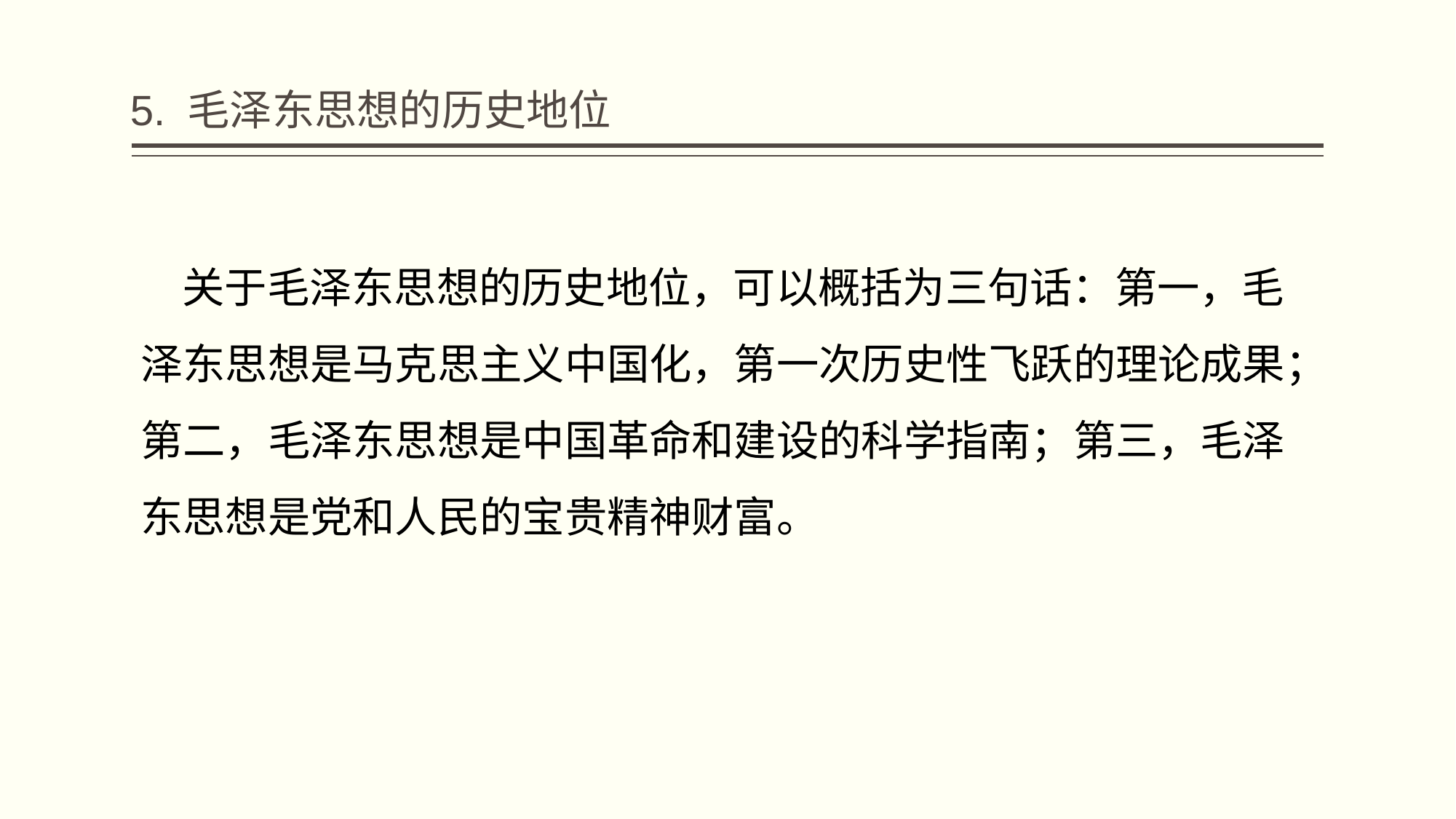

# 5. 毛泽东思想的历史地位
    关于毛泽东思想的历史地位，可以概括为三句话：第一，毛泽东思想是马克思主义中国化，第一次历史性飞跃的理论成果；第二，毛泽东思想是中国革命和建设的科学指南；第三，毛泽东思想是党和人民的宝贵精神财富。